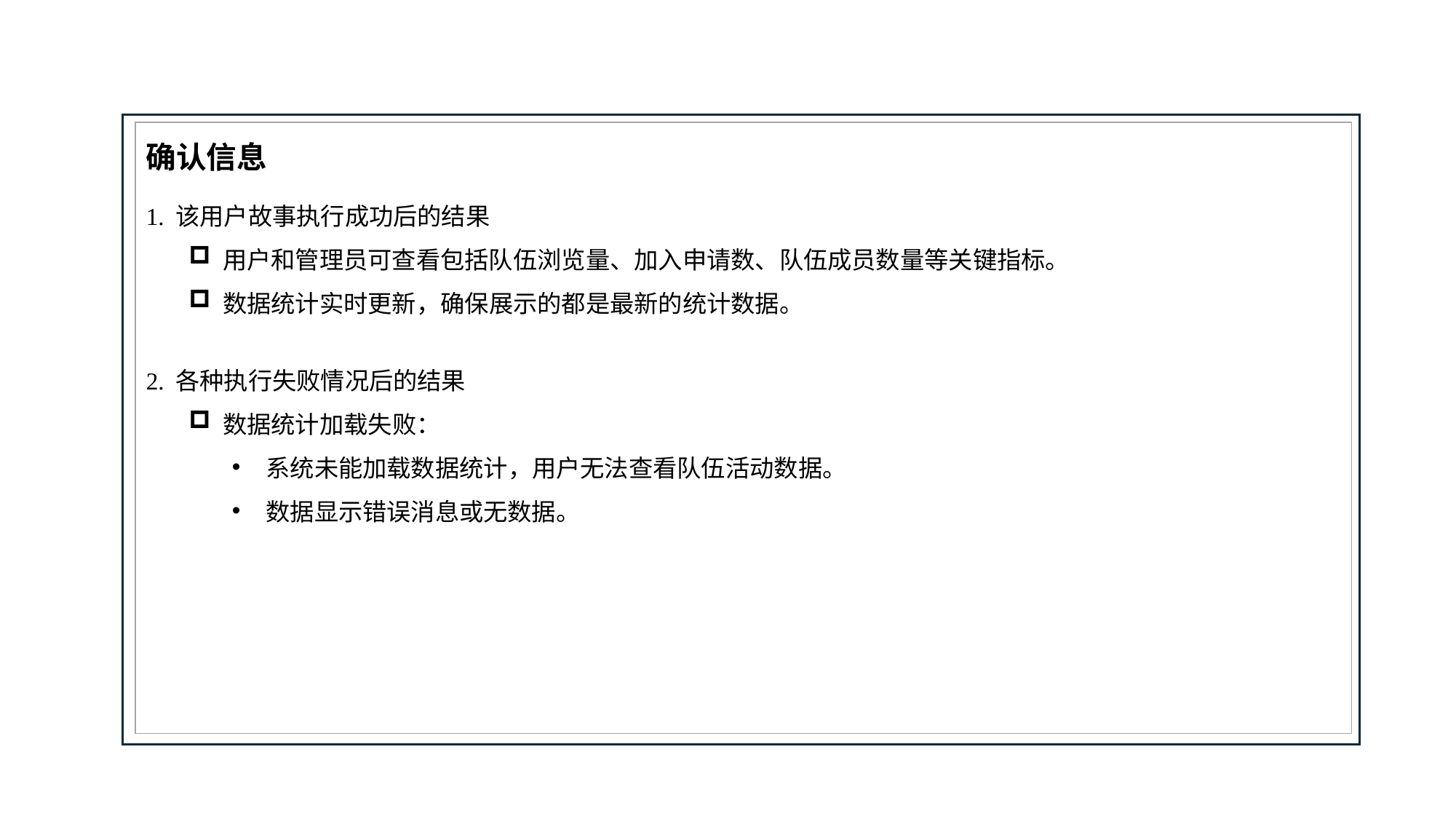

对于新功能，有注释的线框。对于bug，用截图重现的步骤。对于非功能性的故事，解释范围/标准
| 1. 该用户故事执行成功后的结果 用户和管理员可查看包括队伍浏览量、加入申请数、队伍成员数量等关键指标。 数据统计实时更新，确保展示的都是最新的统计数据。 2. 各种执行失败情况后的结果 数据统计加载失败： 系统未能加载数据统计，用户无法查看队伍活动数据。 数据显示错误消息或无数据。 |
| --- |
确认信息